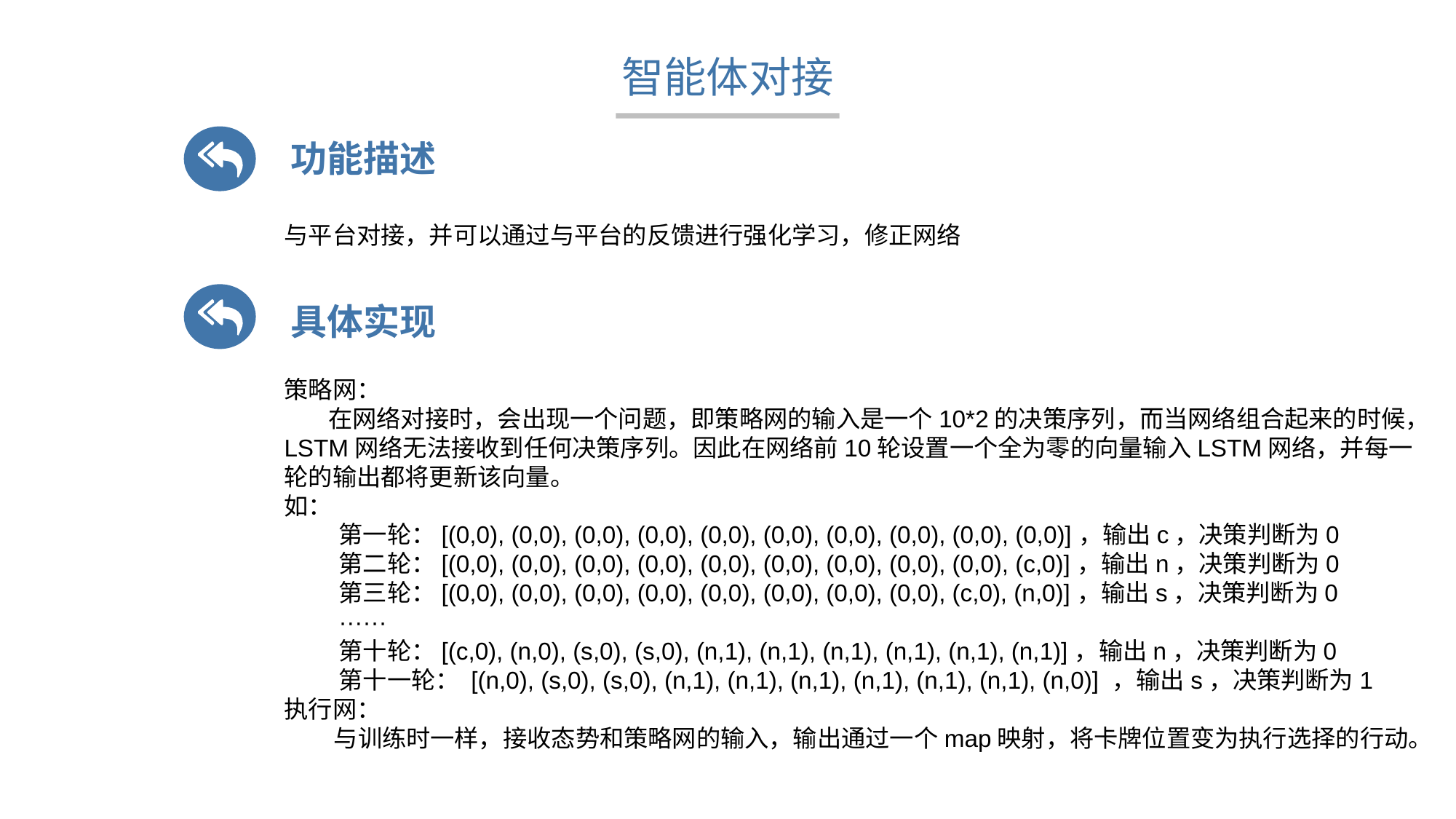

智能体对接

功能描述
与平台对接，并可以通过与平台的反馈进行强化学习，修正网络

具体实现
策略网：
       在网络对接时，会出现一个问题，即策略网的输入是一个10*2的决策序列，而当网络组合起来的时候，LSTM网络无法接收到任何决策序列。因此在网络前10轮设置一个全为零的向量输入LSTM网络，并每一轮的输出都将更新该向量。
如：
第一轮：[(0,0), (0,0), (0,0), (0,0), (0,0), (0,0), (0,0), (0,0), (0,0), (0,0)]，输出c，决策判断为0
第二轮：[(0,0), (0,0), (0,0), (0,0), (0,0), (0,0), (0,0), (0,0), (0,0), (c,0)]，输出n，决策判断为0
第三轮：[(0,0), (0,0), (0,0), (0,0), (0,0), (0,0), (0,0), (0,0), (c,0), (n,0)]，输出s，决策判断为0
······
第十轮：[(c,0), (n,0), (s,0), (s,0), (n,1), (n,1), (n,1), (n,1), (n,1), (n,1)]，输出n，决策判断为0
第十一轮： [(n,0), (s,0), (s,0), (n,1), (n,1), (n,1), (n,1), (n,1), (n,1), (n,0)] ，输出s，决策判断为1
执行网：
        与训练时一样，接收态势和策略网的输入，输出通过一个map映射，将卡牌位置变为执行选择的行动。